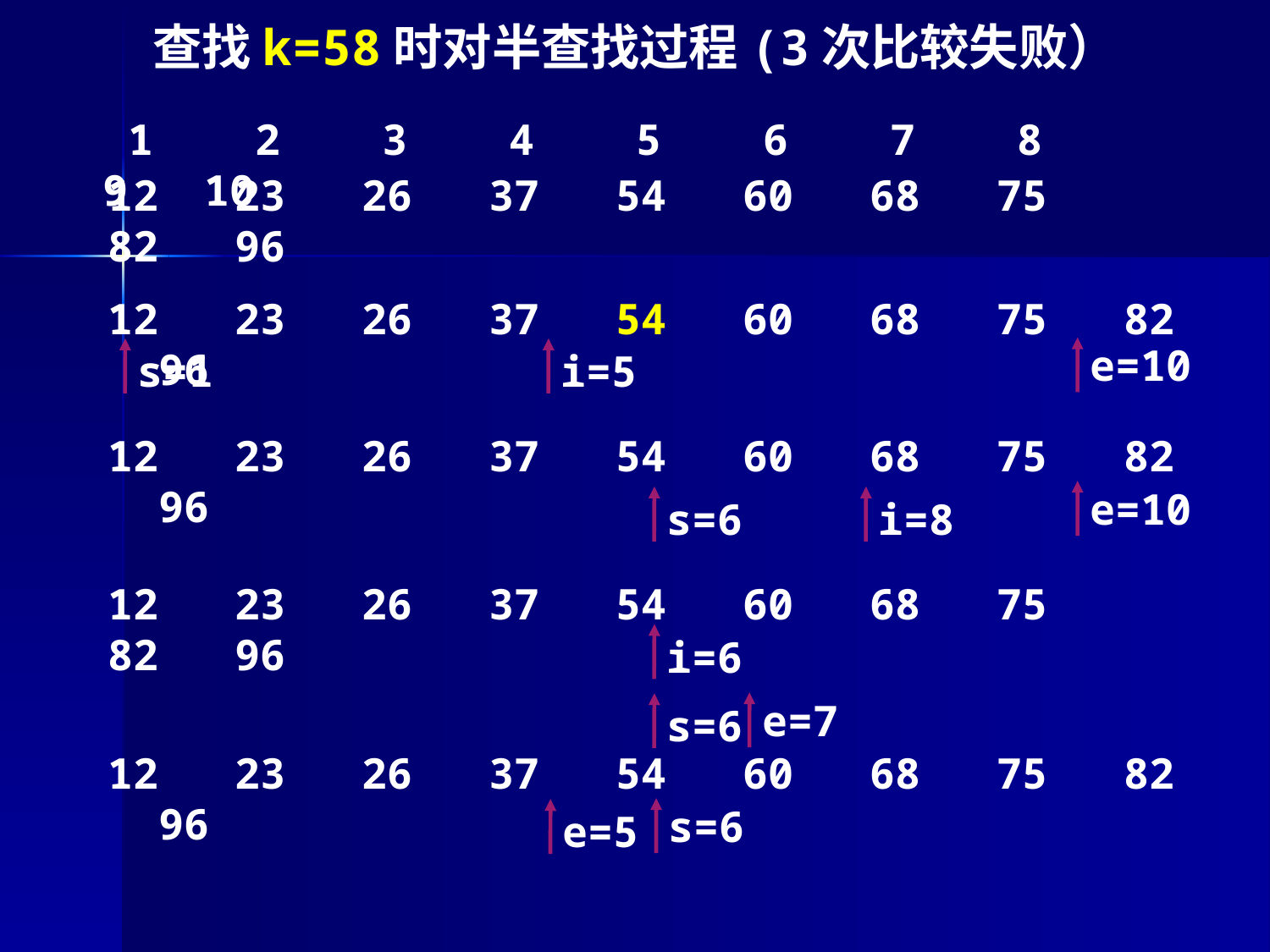

查找k=58时对半查找过程(3次比较失败）
 1    2    3    4    5    6    7    8    9   10
12   23   26   37   54   60   68   75   82   96
12   23   26   37   54   60   68   75   82   96

s=1

i=5
12   23   26   37   54   60   68   75   82   96

s=6

i=8
12   23   26   37   54   60   68   75   82   96

i=6
e=7

s=6
12   23   26   37   54   60   68   75   82   96
s=6

e=5
e=10

e=10